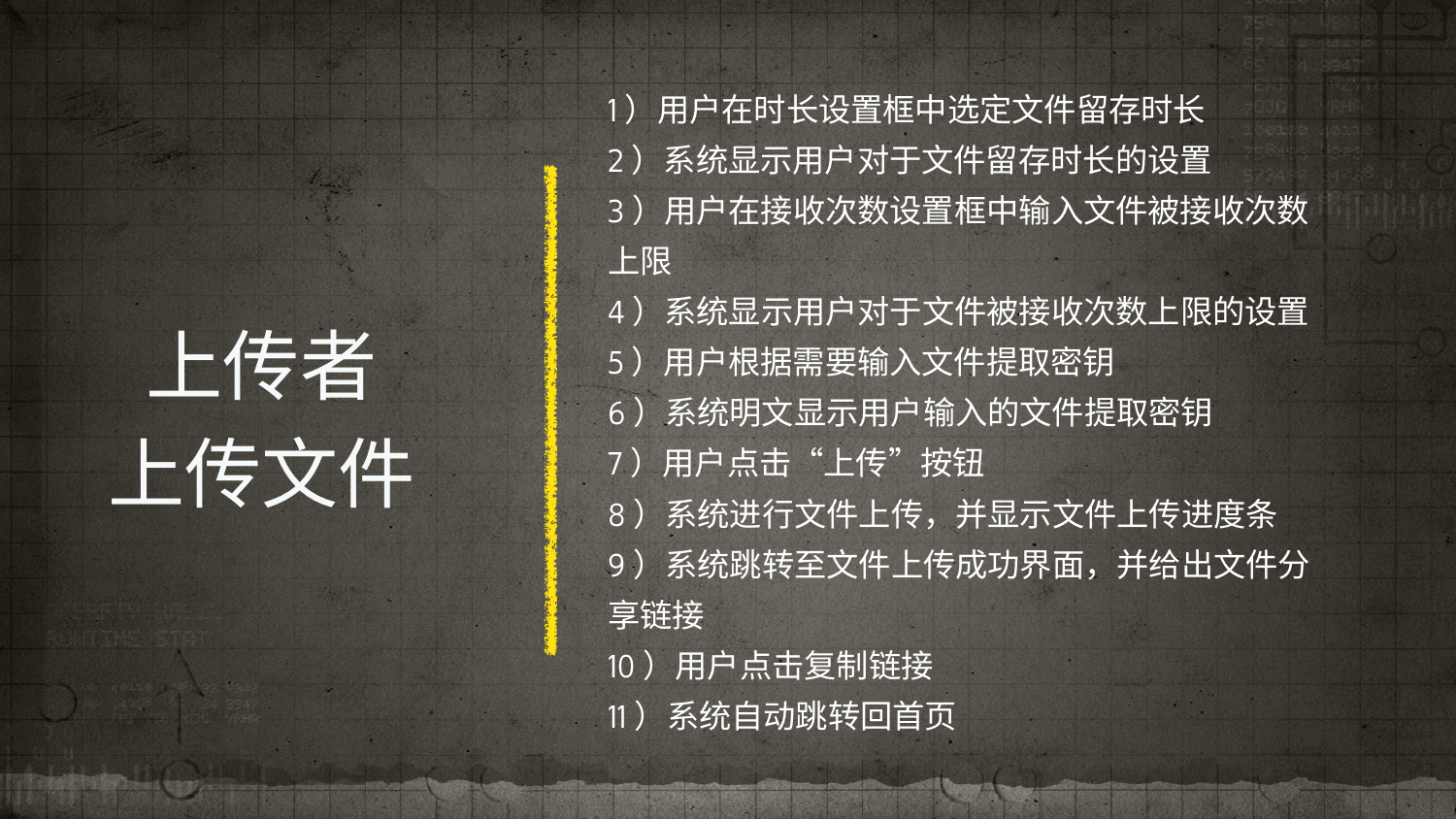

1）用户在时长设置框中选定文件留存时长
2）系统显示用户对于文件留存时长的设置
3）用户在接收次数设置框中输入文件被接收次数上限
4）系统显示用户对于文件被接收次数上限的设置
5）用户根据需要输入文件提取密钥
6）系统明文显示用户输入的文件提取密钥
7）用户点击“上传”按钮
8）系统进行文件上传，并显示文件上传进度条
9）系统跳转至文件上传成功界面，并给出文件分享链接
10）用户点击复制链接
11）系统自动跳转回首页
# 上传者 上传文件